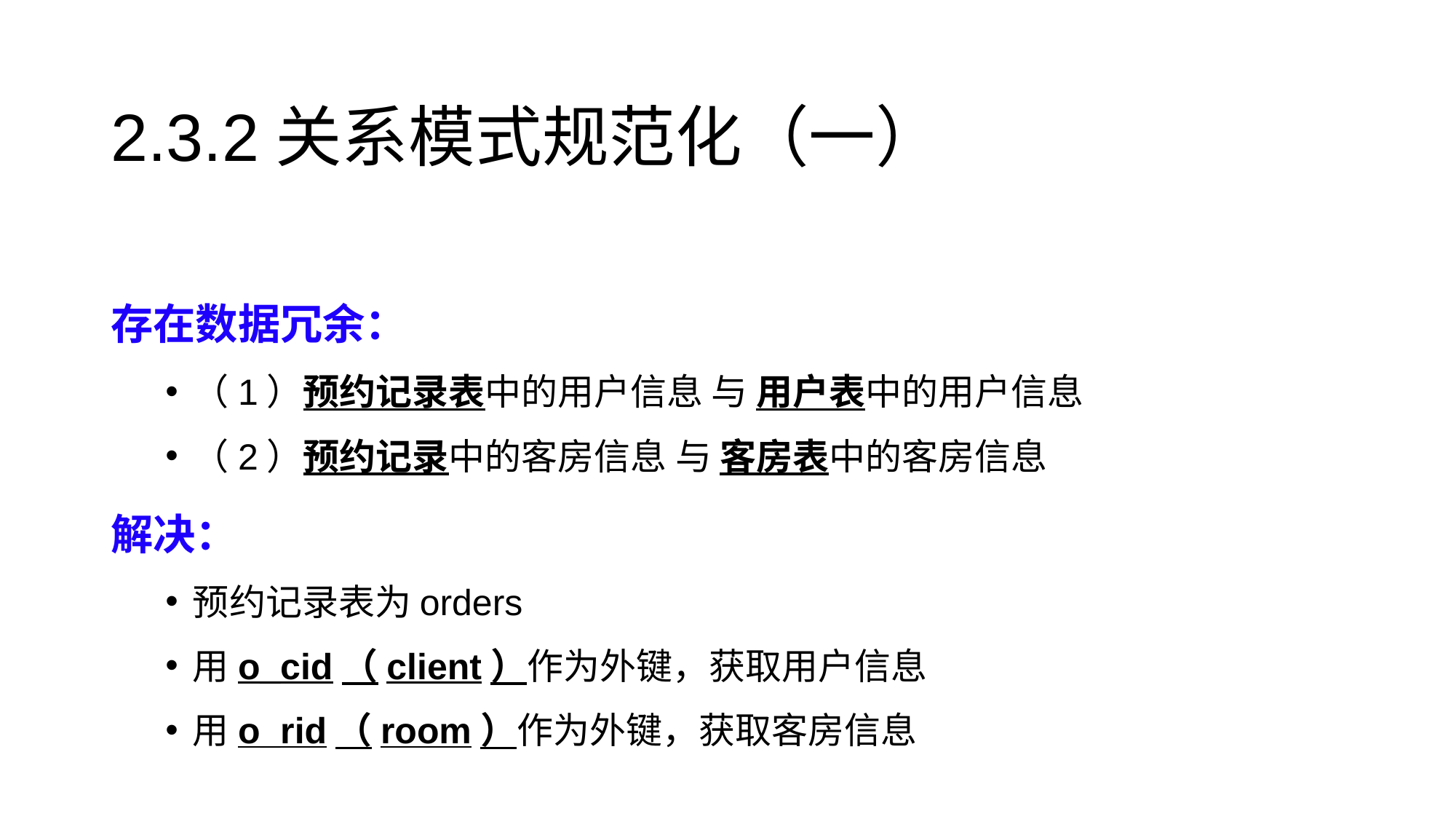

# 2.3.2关系模式规范化（一）

存在数据冗余：
（1）预约记录表中的用户信息 与 用户表中的用户信息
（2）预约记录中的客房信息 与 客房表中的客房信息
解决：
预约记录表为orders
用o_cid（client）作为外键，获取用户信息
用o_rid（room）作为外键，获取客房信息